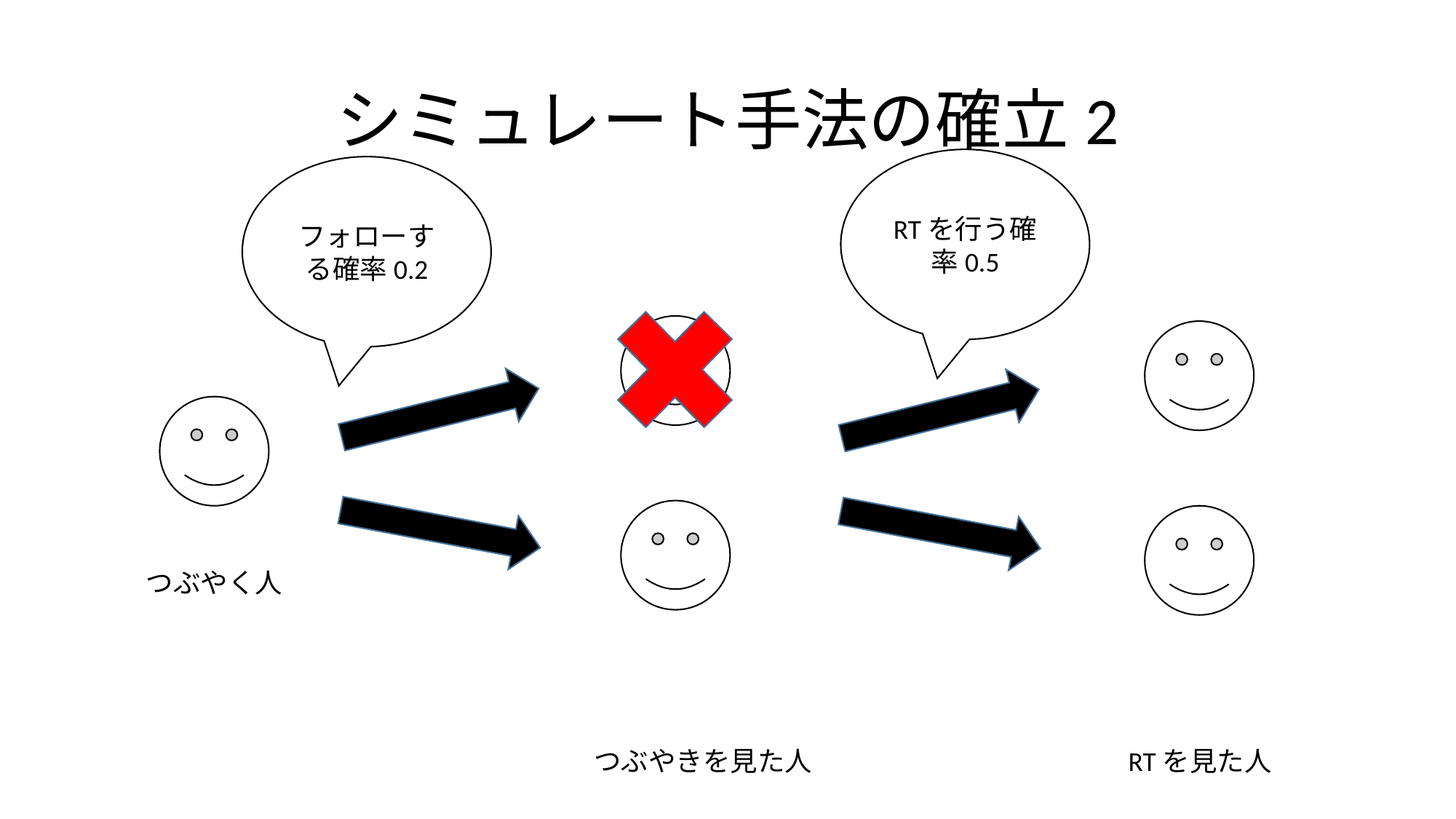

# シミュレート手法の確立2
RTを行う確率0.5
フォローする確率0.2

つぶやく人
つぶやきを見た人
RTを見た人